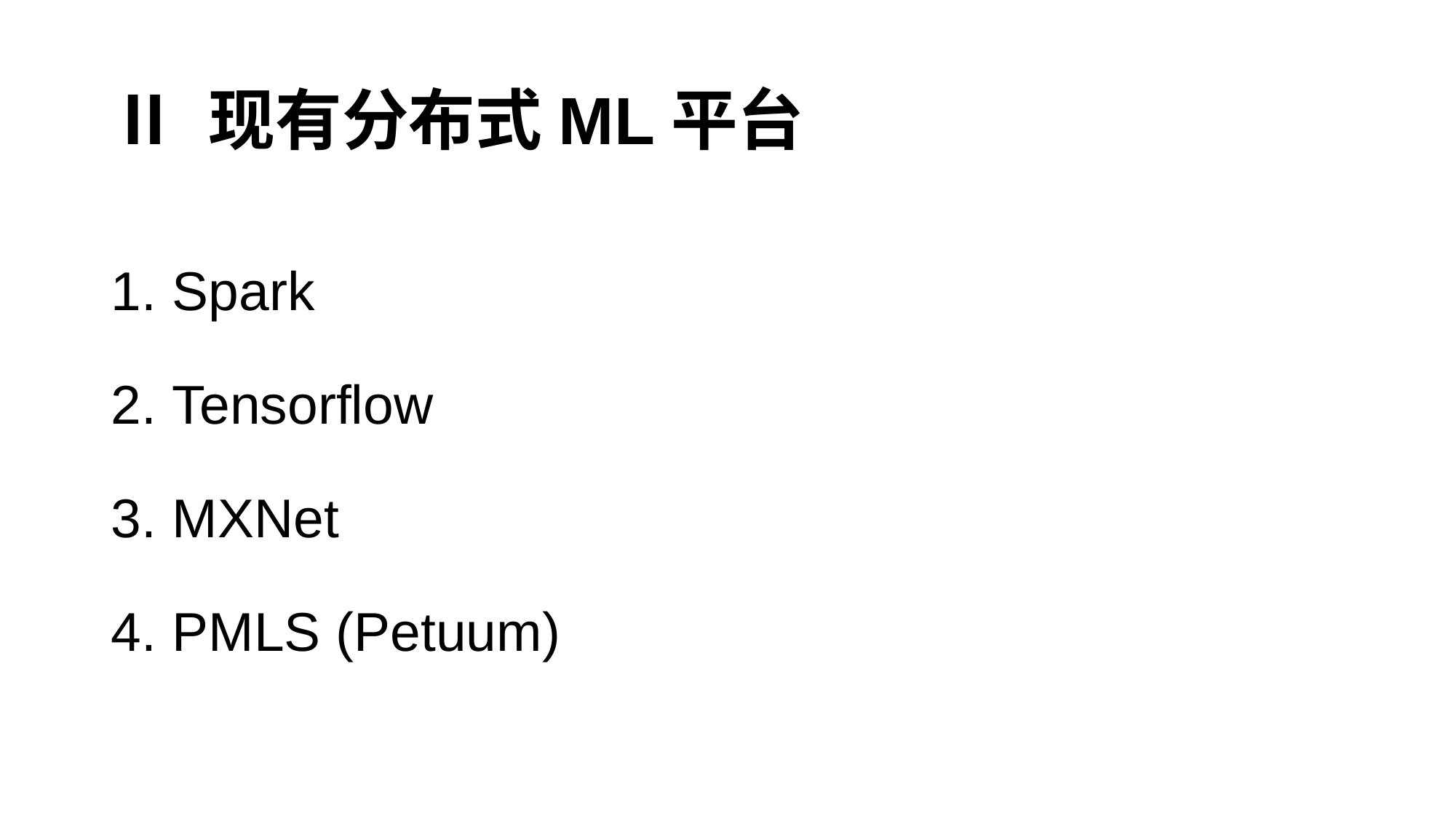

# Ⅱ 现有分布式ML平台
Spark
Tensorflow
MXNet
PMLS (Petuum)